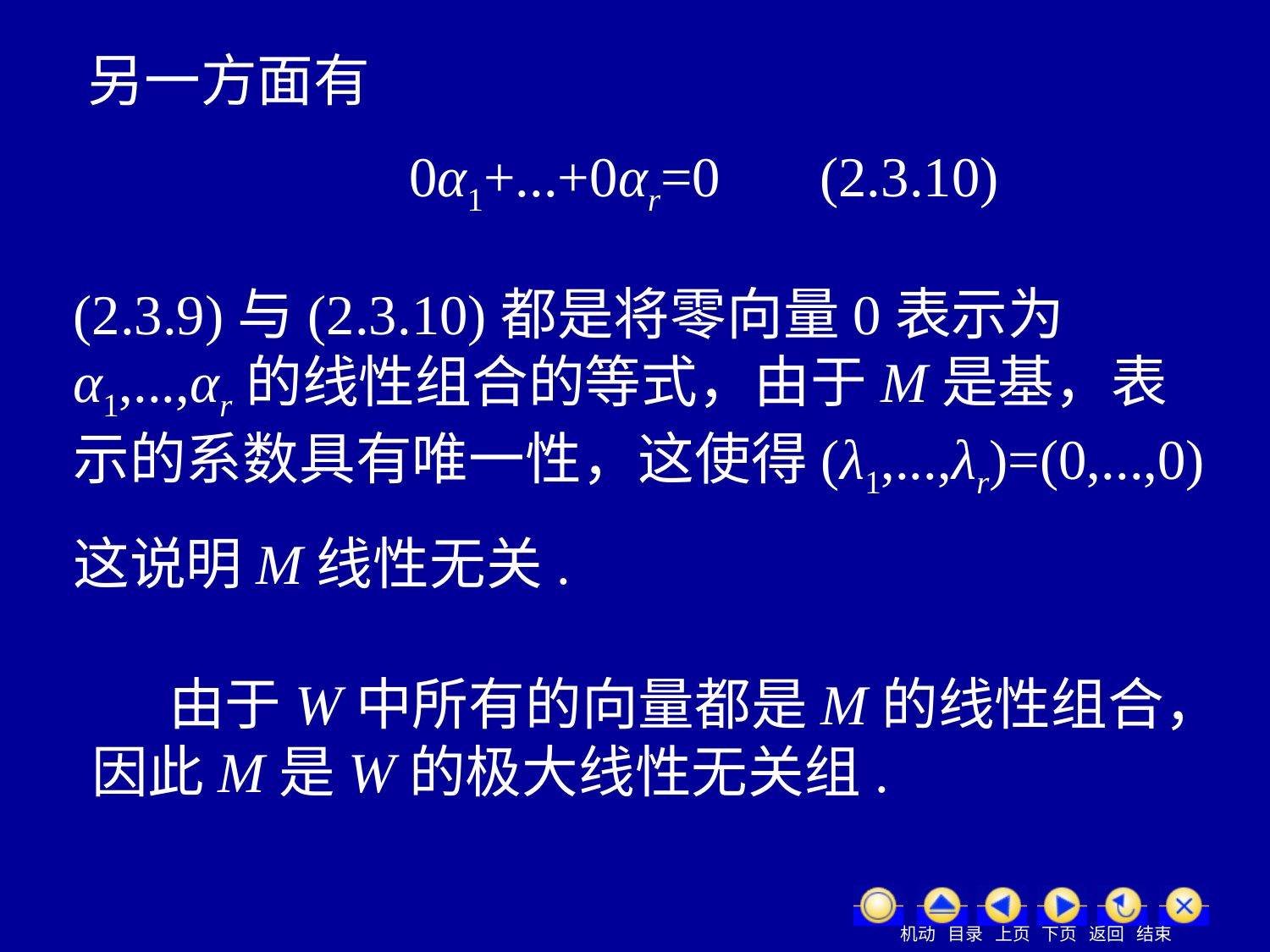

另一方面有
            0α1+...+0αr=0       (2.3.10)
(2.3.9)与(2.3.10)都是将零向量0表示为α1,...,αr的线性组合的等式，由于M是基，表示的系数具有唯一性，这使得(λ1,...,λr)=(0,...,0)
这说明M线性无关.
     由于W中所有的向量都是M的线性组合，因此M是W的极大线性无关组.